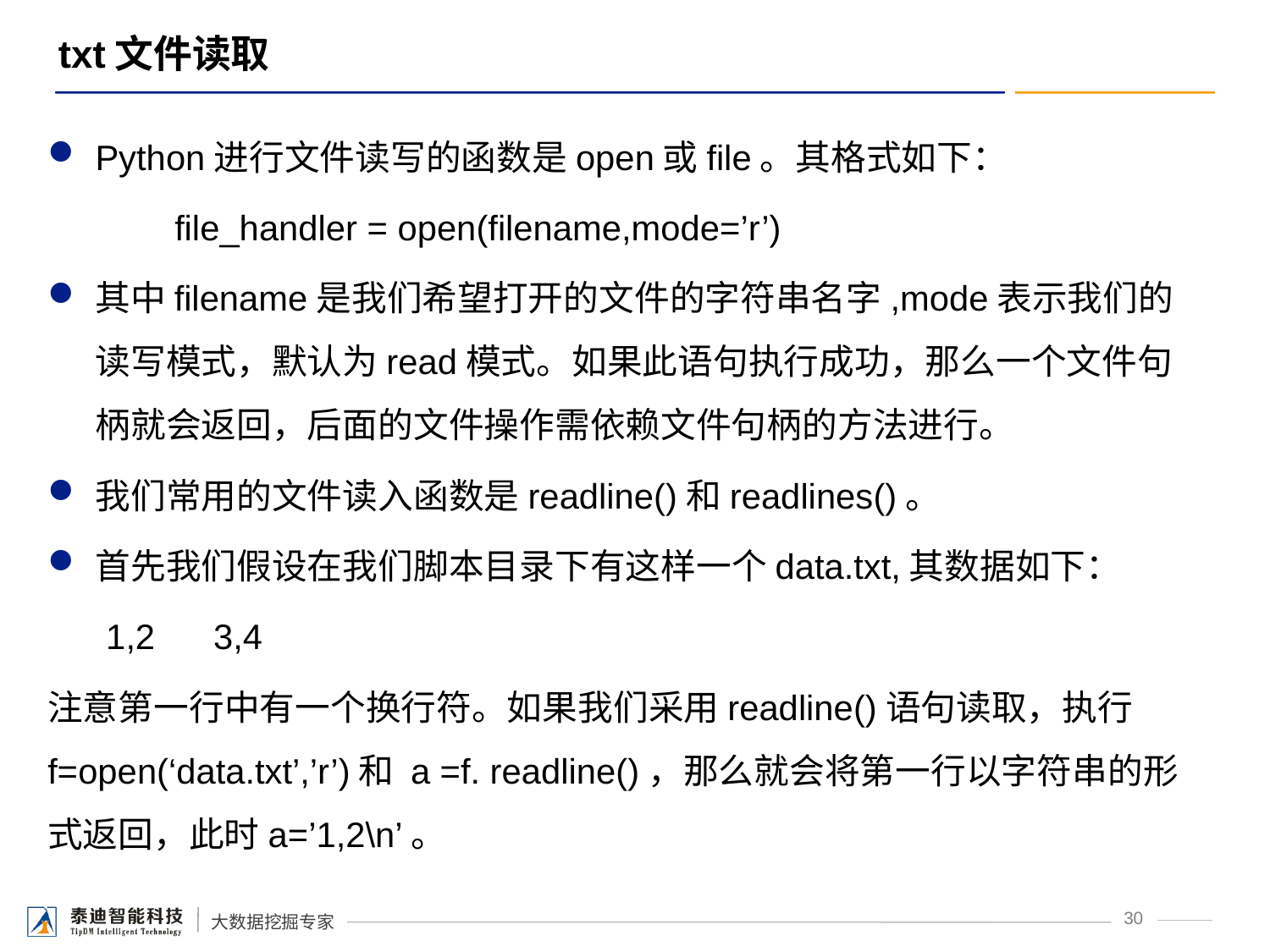

# txt文件读取
Python进行文件读写的函数是open或file。其格式如下：
	file_handler = open(filename,mode=’r’)
其中filename是我们希望打开的文件的字符串名字,mode表示我们的读写模式，默认为read模式。如果此语句执行成功，那么一个文件句柄就会返回，后面的文件操作需依赖文件句柄的方法进行。
我们常用的文件读入函数是readline()和readlines()。
首先我们假设在我们脚本目录下有这样一个data.txt,其数据如下：
      1,2      3,4
注意第一行中有一个换行符。如果我们采用readline()语句读取，执行f=open(‘data.txt’,’r’)和 a =f. readline()，那么就会将第一行以字符串的形式返回，此时a=’1,2\n’。